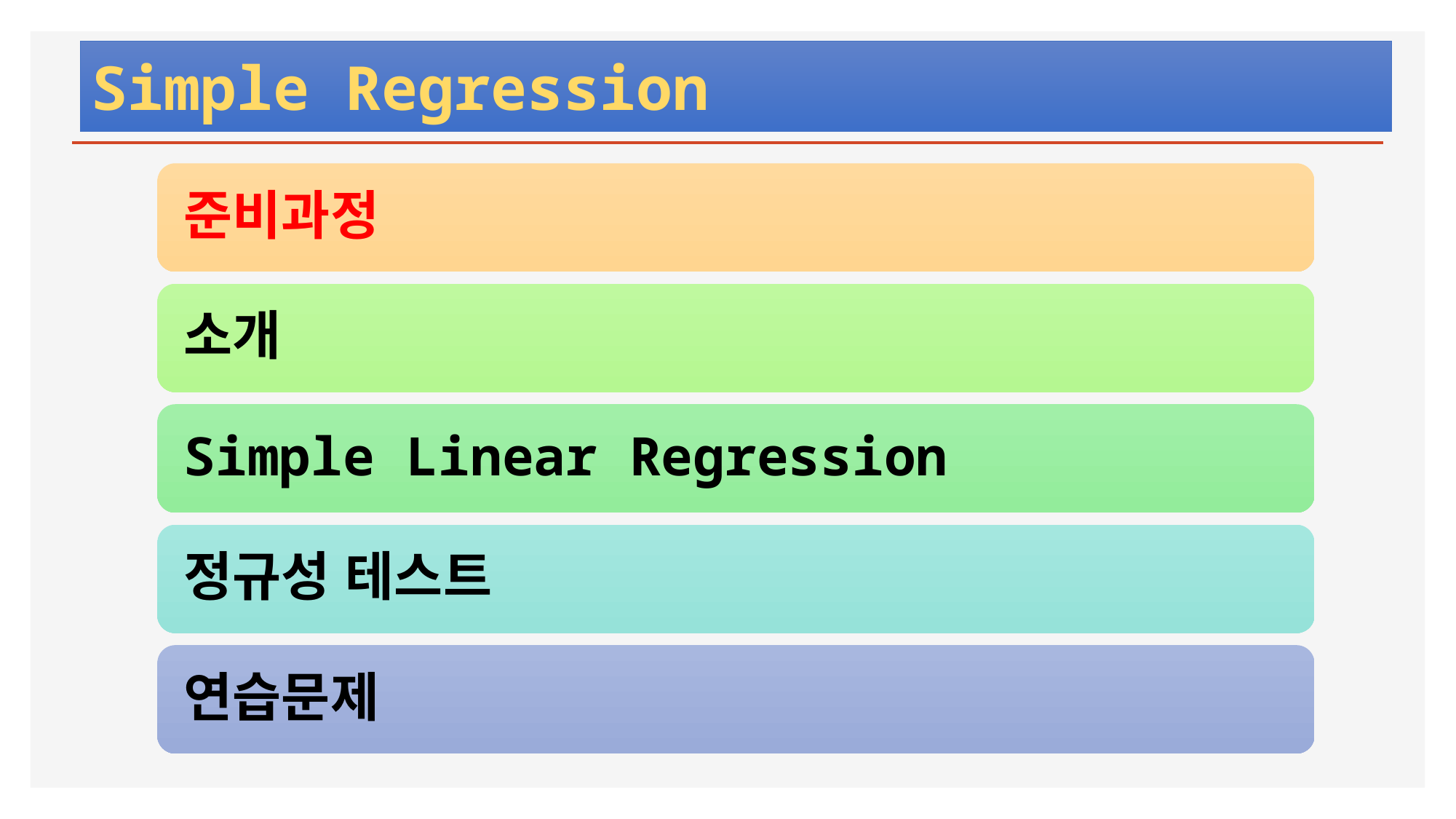

Simple Regression
준비과정
소개
Simple Linear Regression
정규성 테스트
연습문제